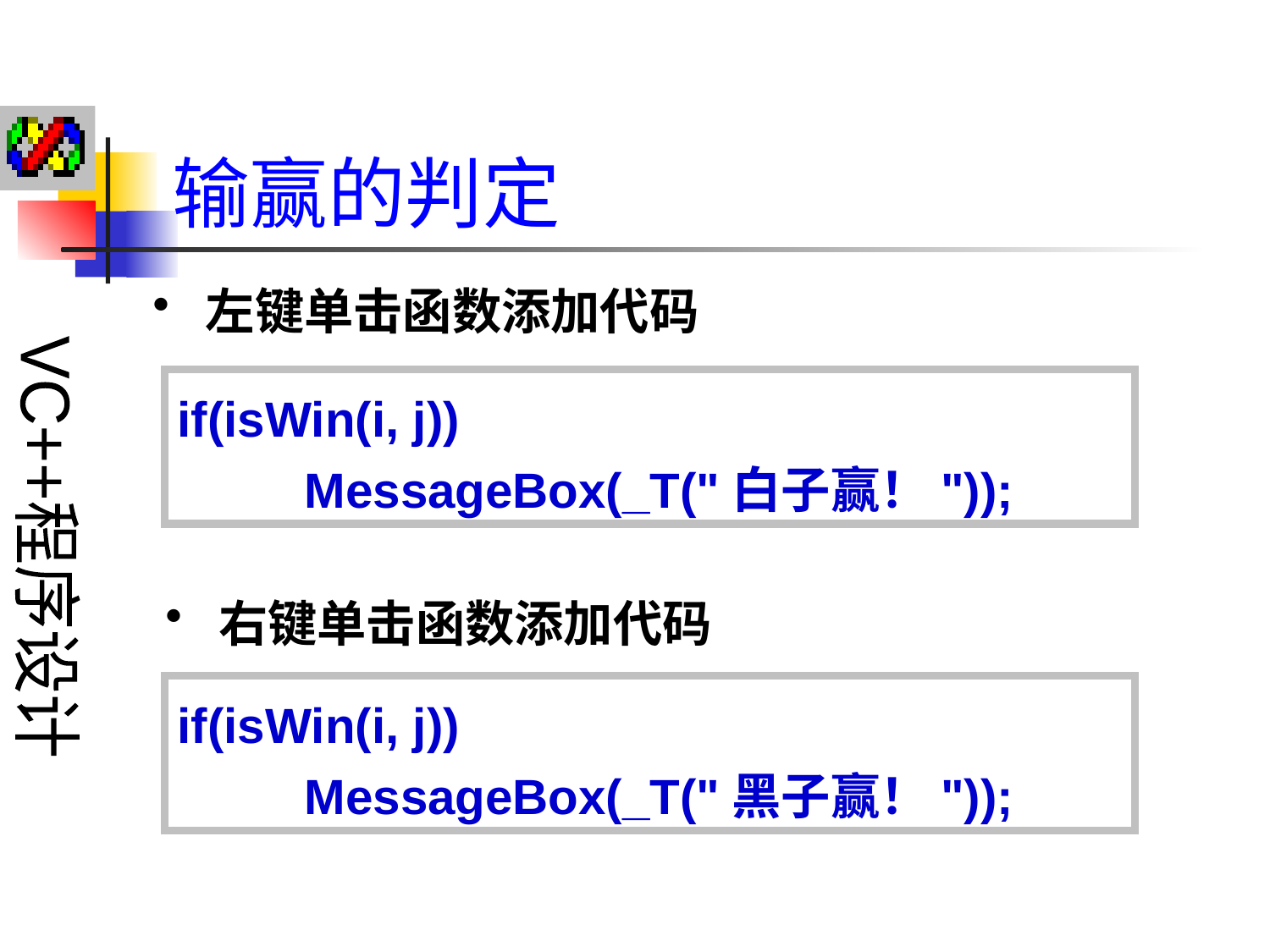

# 输赢的判定

 左键单击函数添加代码
if(isWin(i, j))
	MessageBox(_T("白子赢！"));
 右键单击函数添加代码
if(isWin(i, j))
	MessageBox(_T("黑子赢！"));